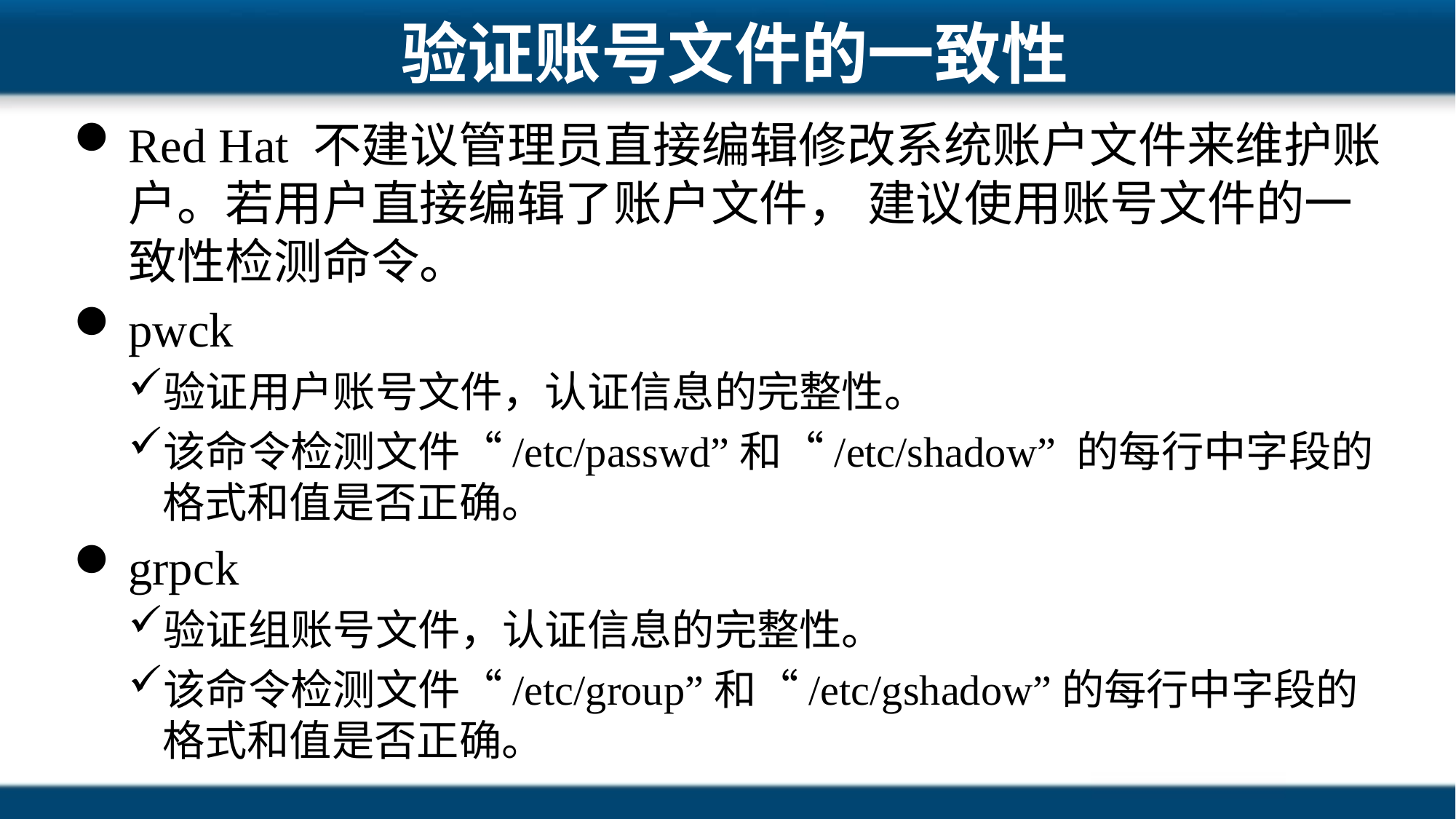

# 验证账号文件的一致性
Red Hat 不建议管理员直接编辑修改系统账户文件来维护账户。若用户直接编辑了账户文件， 建议使用账号文件的一致性检测命令。
pwck
验证用户账号文件，认证信息的完整性。
该命令检测文件“/etc/passwd”和“/etc/shadow” 的每行中字段的格式和值是否正确。
grpck
验证组账号文件，认证信息的完整性。
该命令检测文件“/etc/group”和“/etc/gshadow”的每行中字段的格式和值是否正确。